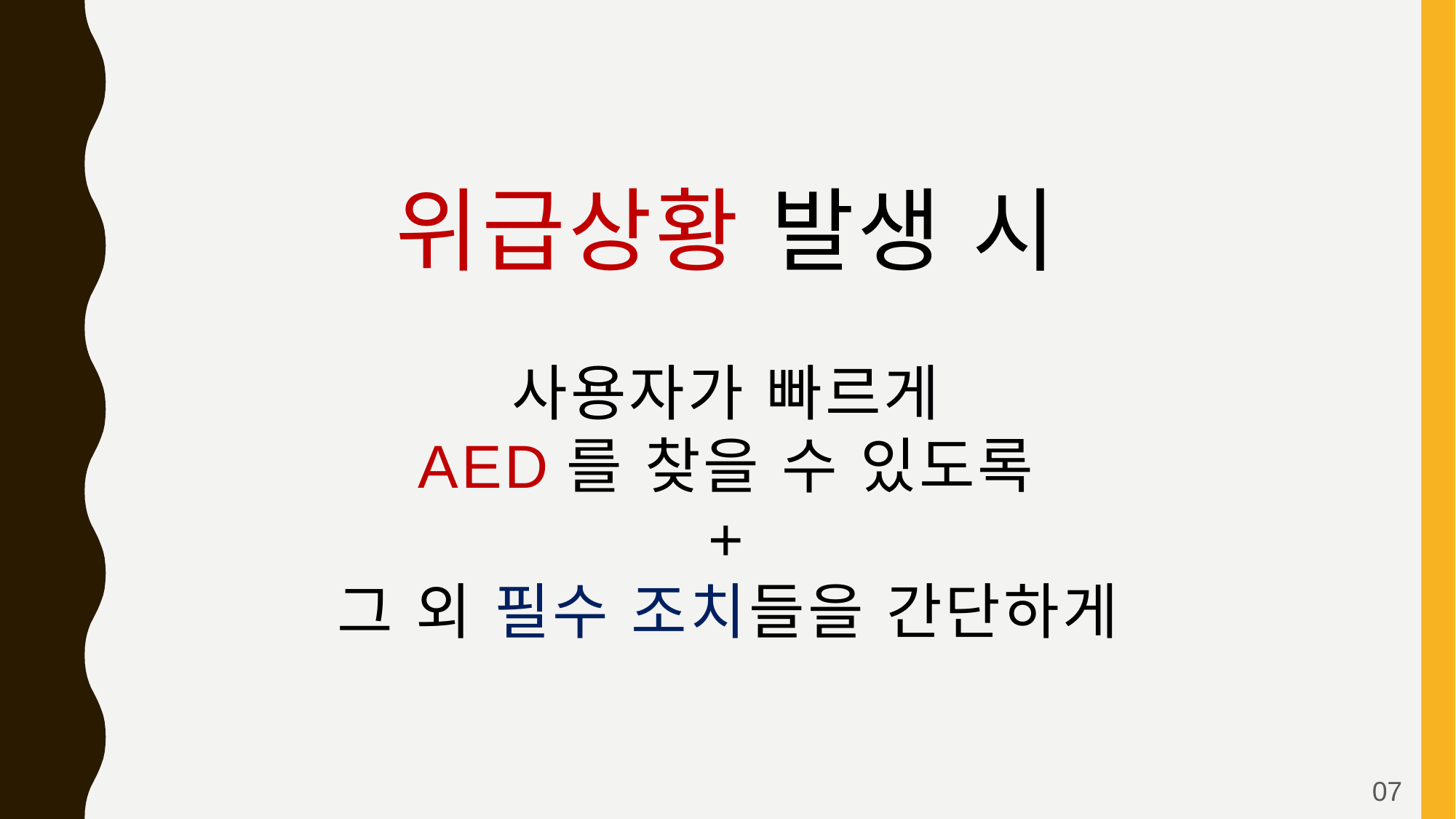

# 위급상황 발생 시 사용자가 빠르게 AED를 찾을 수 있도록 + 그 외 필수 조치들을 간단하게
07